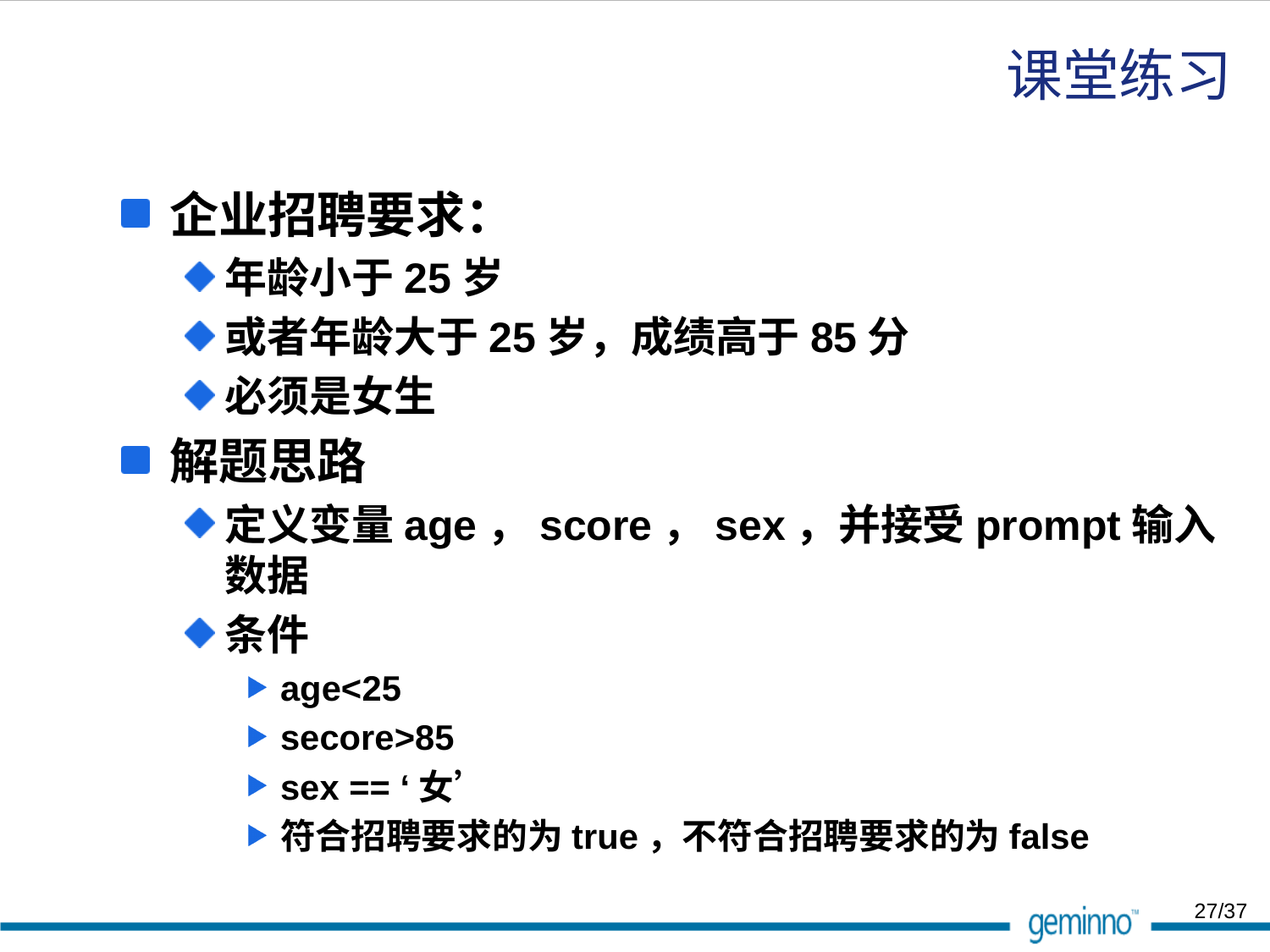

# 课堂练习
企业招聘要求：
年龄小于25岁
或者年龄大于25岁，成绩高于85分
必须是女生
解题思路
定义变量age，score，sex，并接受prompt输入数据
条件
age<25
secore>85
sex == ‘女’
符合招聘要求的为true，不符合招聘要求的为false

27/37